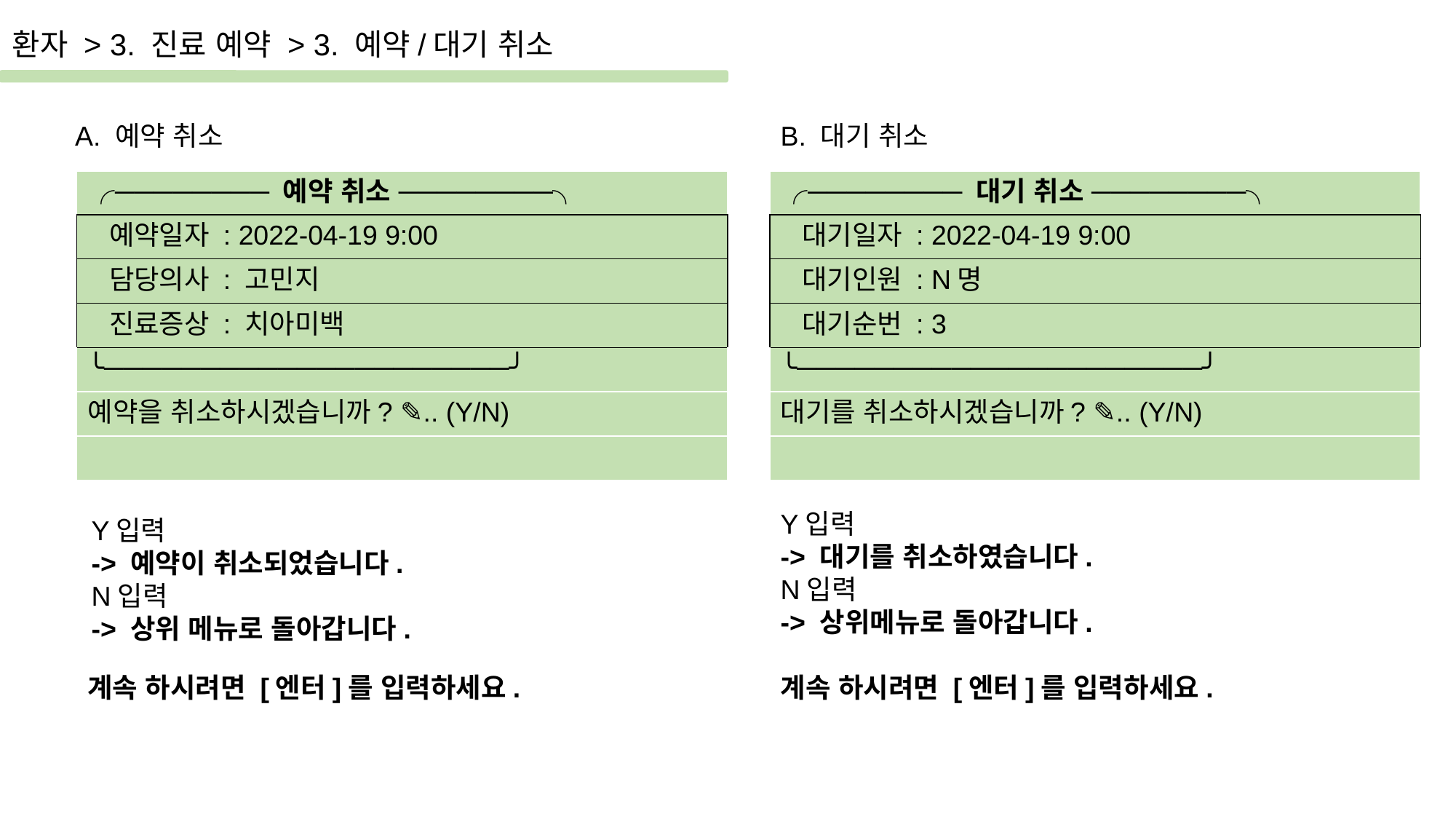

환자 > 3. 진료 예약 > 3. 예약/대기 취소

A. 예약 취소
B. 대기 취소
| ╭──────── 예약 취소 ────────╮ |
| --- |
| 예약일자 : 2022-04-19 9:00 |
| 담당의사 : 고민지 |
| 진료증상 : 치아미백 |
| ╰─────────────────────╯ |
| 예약을 취소하시겠습니까? ✎.. (Y/N) |
|  |
| ╭──────── 대기 취소 ────────╮ |
| --- |
| 대기일자 : 2022-04-19 9:00 |
| 대기인원 : N명 |
| 대기순번 : 3 |
| ╰─────────────────────╯ |
| 대기를 취소하시겠습니까? ✎.. (Y/N) |
|  |
Y입력
-> 대기를 취소하였습니다.
N입력
-> 상위메뉴로 돌아갑니다.
Y입력
-> 예약이 취소되었습니다.
N입력
-> 상위 메뉴로 돌아갑니다.
계속 하시려면 [엔터]를 입력하세요.
계속 하시려면 [엔터]를 입력하세요.